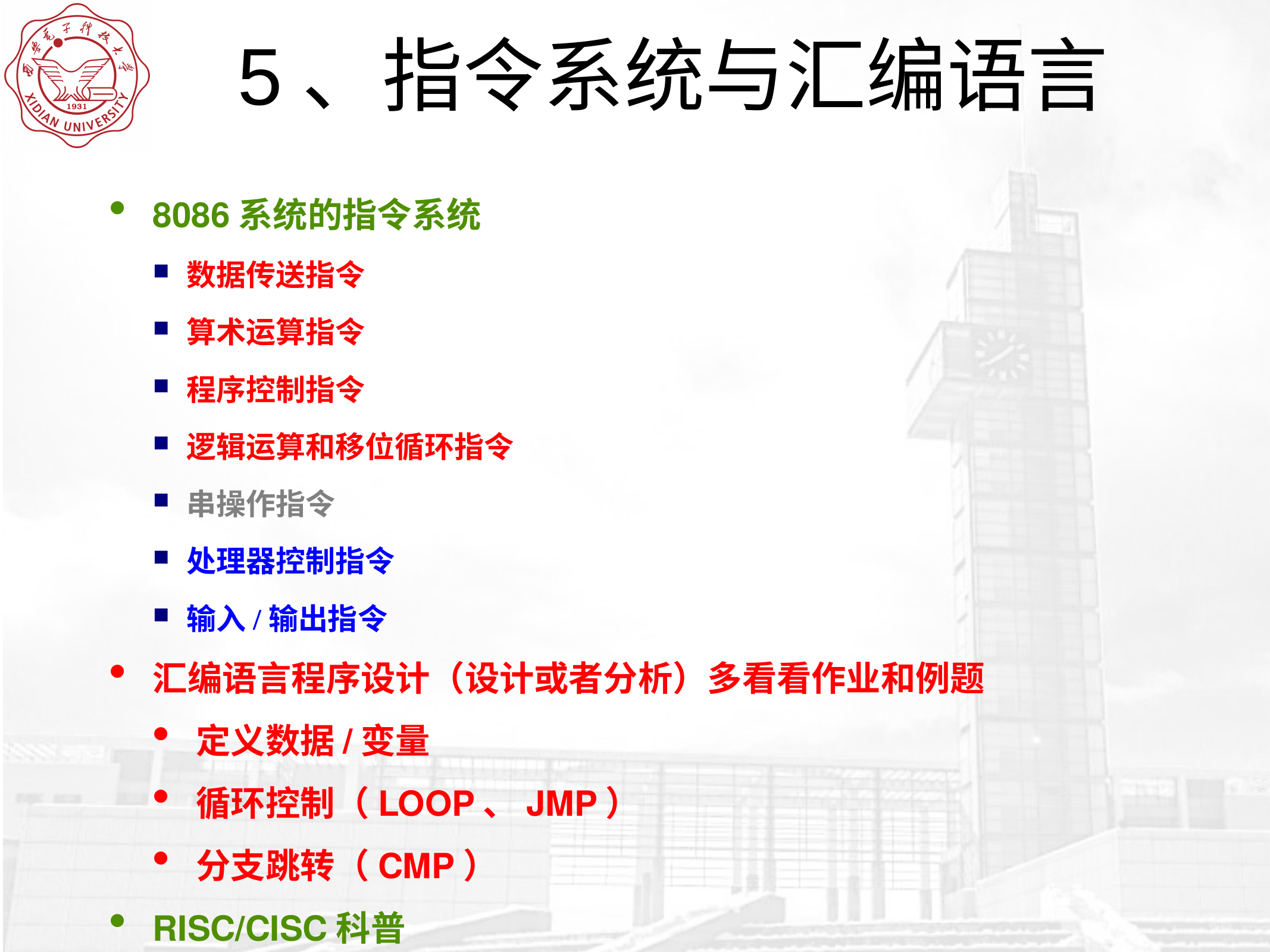

# 5、指令系统与汇编语言
8086系统的指令系统
数据传送指令
算术运算指令
程序控制指令
逻辑运算和移位循环指令
串操作指令
处理器控制指令
输入/输出指令
汇编语言程序设计（设计或者分析）多看看作业和例题
定义数据/变量
循环控制（LOOP、JMP）
分支跳转（CMP）
RISC/CISC科普